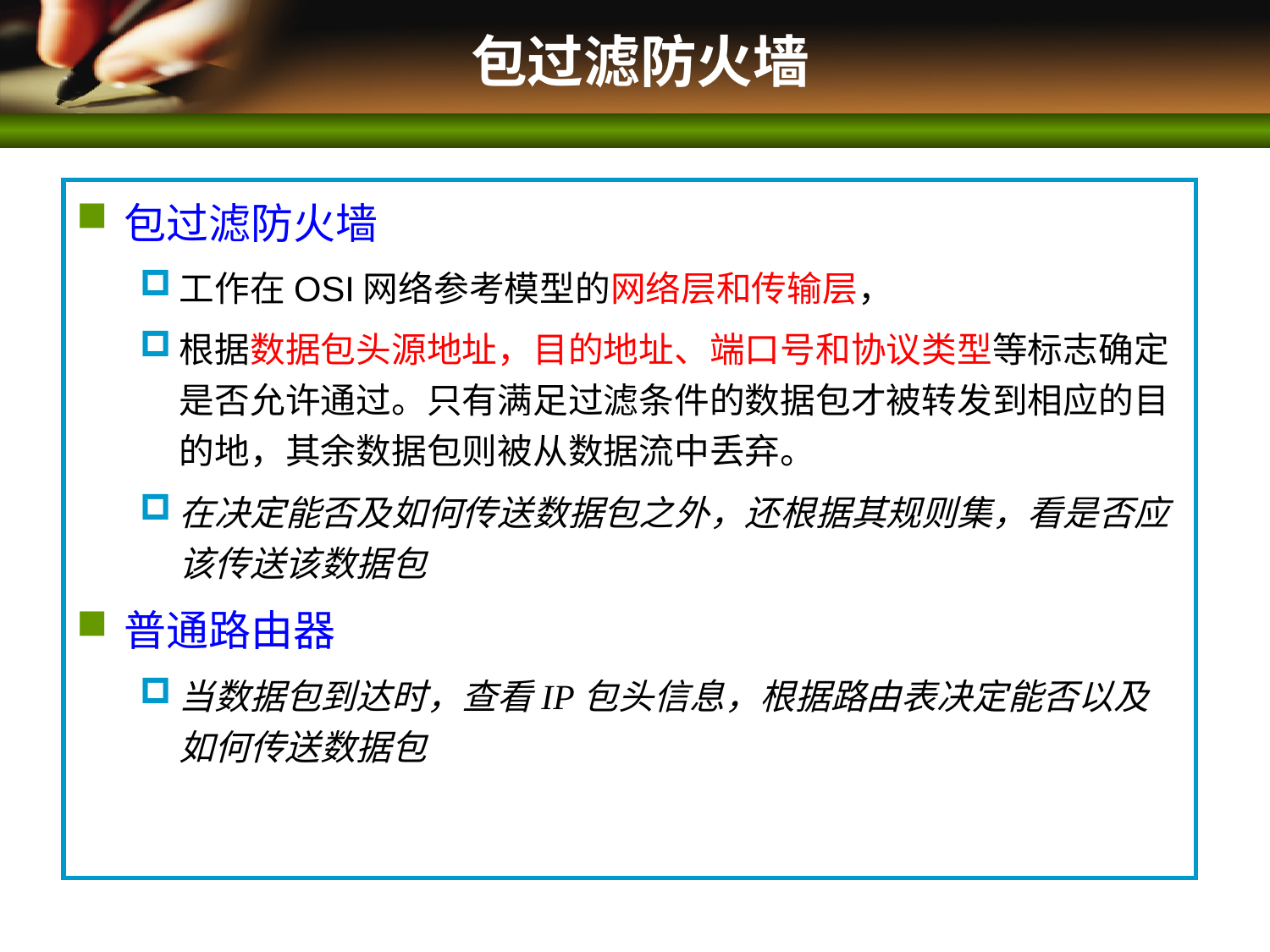

# 包过滤防火墙
包过滤防火墙
工作在OSI网络参考模型的网络层和传输层，
根据数据包头源地址，目的地址、端口号和协议类型等标志确定是否允许通过。只有满足过滤条件的数据包才被转发到相应的目的地，其余数据包则被从数据流中丢弃。
在决定能否及如何传送数据包之外，还根据其规则集，看是否应该传送该数据包
普通路由器
当数据包到达时，查看IP包头信息，根据路由表决定能否以及如何传送数据包